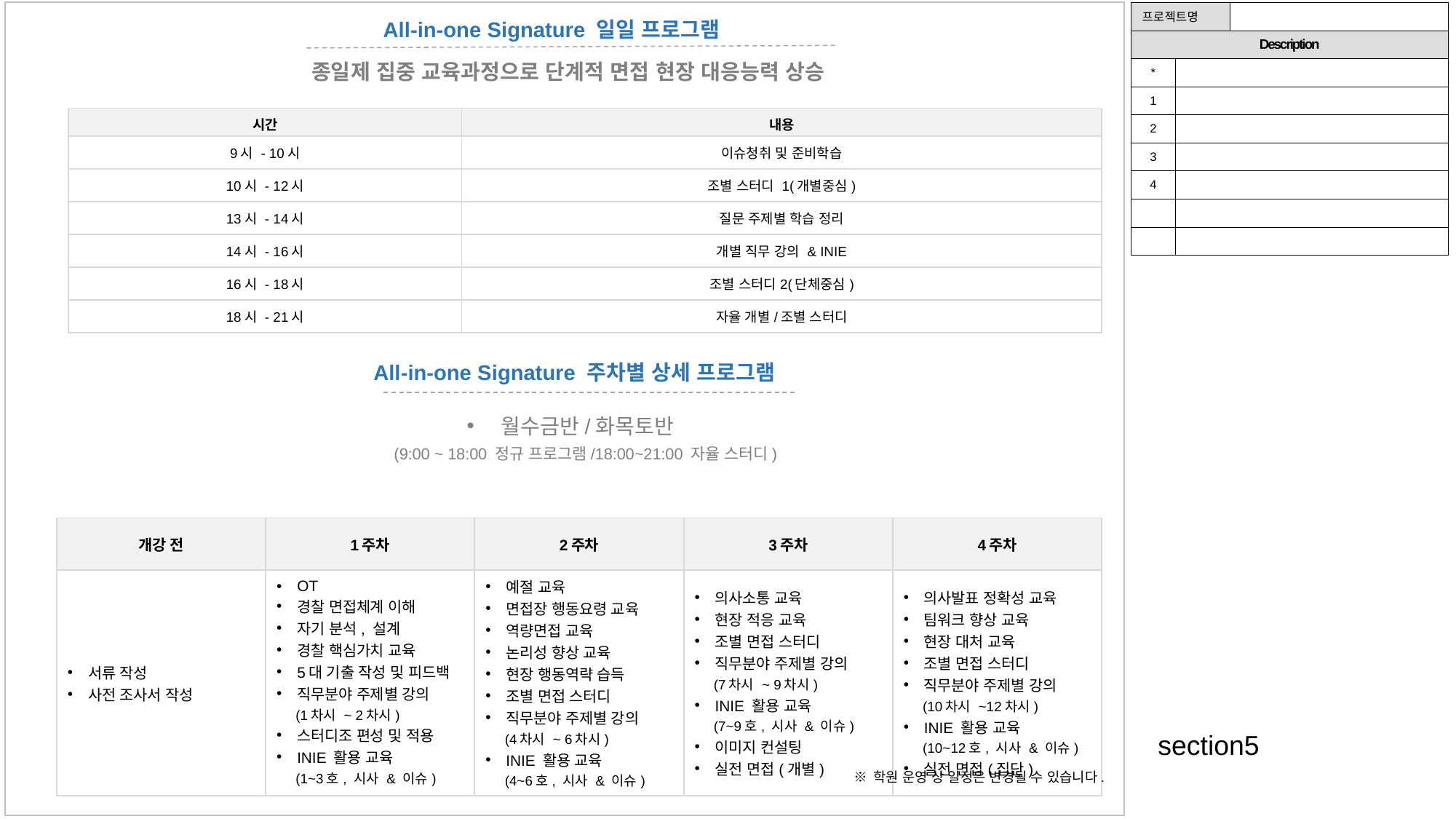

| 프로젝트명 |  |  |
| --- | --- | --- |
| Description |  |  |
| \* |  |  |
| 1 |  |  |
| 2 |  |  |
| 3 |  |  |
| 4 |  |  |
|  |  |  |
|  |  |  |
All-in-one Signature 일일 프로그램
종일제 집중 교육과정으로 단계적 면접 현장 대응능력 상승
| 시간 | 내용 |
| --- | --- |
| 9시 - 10시 | 이슈청취 및 준비학습 |
| 10시 - 12시 | 조별 스터디 1(개별중심) |
| 13시 - 14시 | 질문 주제별 학습 정리 |
| 14시 - 16시 | 개별 직무 강의 & INIE |
| 16시 - 18시 | 조별 스터디2(단체중심) |
| 18시 - 21시 | 자율 개별/조별 스터디 |
All-in-one Signature 주차별 상세 프로그램
월수금반/화목토반
     (9:00 ~ 18:00 정규 프로그램/18:00~21:00 자율 스터디)
| 개강 전 | 1주차 | 2주차 | 3주차 | 4주차 |
| --- | --- | --- | --- | --- |
| 서류 작성 사전 조사서 작성 | OT 경찰 면접체계 이해 자기 분석, 설계 경찰 핵심가치 교육 5대 기출 작성 및 피드백 직무분야 주제별 강의 (1차시 ~ 2차시) 스터디조 편성 및 적용 INIE 활용 교육 (1~3호, 시사 & 이슈) | 예절 교육 면접장 행동요령 교육 역량면접 교육 논리성 향상 교육 현장 행동역략 습득 조별 면접 스터디 직무분야 주제별 강의 (4차시 ~ 6차시) INIE 활용 교육 (4~6호, 시사 & 이슈) | 의사소통 교육 현장 적응 교육 조별 면접 스터디 직무분야 주제별 강의 (7차시 ~ 9차시) INIE 활용 교육 (7~9호, 시사 & 이슈) 이미지 컨설팅 실전 면접(개별) | 의사발표 정확성 교육 팀워크 향상 교육 현장 대처 교육 조별 면접 스터디 직무분야 주제별 강의 (10차시 ~12차시) INIE 활용 교육 (10~12호, 시사 & 이슈) 실전 면접(집단) |
section5
※ 학원 운영 상 일정은 변경될 수 있습니다.